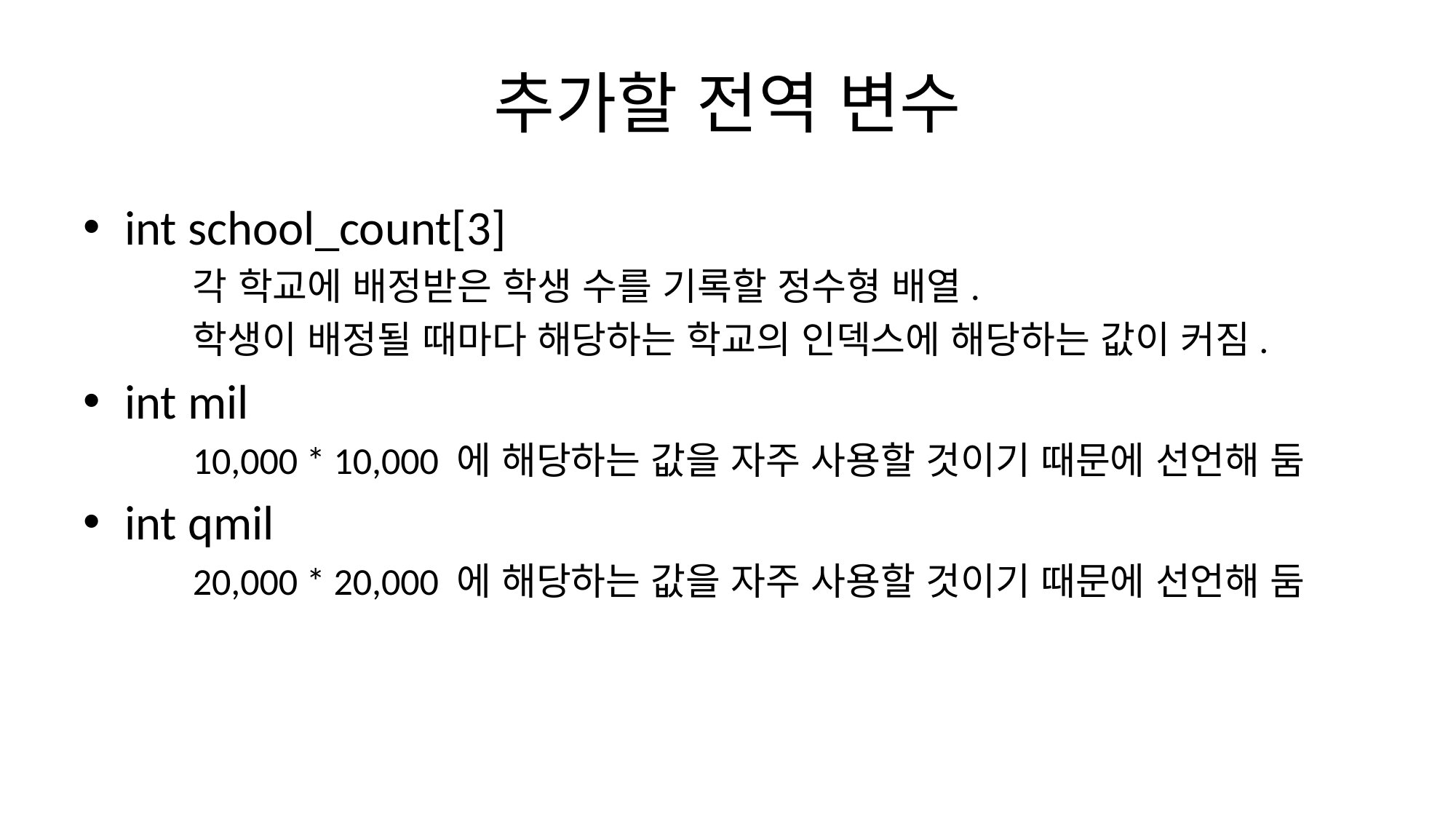

# 추가할 전역 변수
int school_count[3]
	각 학교에 배정받은 학생 수를 기록할 정수형 배열.
	학생이 배정될 때마다 해당하는 학교의 인덱스에 해당하는 값이 커짐.
int mil
	10,000 * 10,000 에 해당하는 값을 자주 사용할 것이기 때문에 선언해 둠
int qmil
	20,000 * 20,000 에 해당하는 값을 자주 사용할 것이기 때문에 선언해 둠